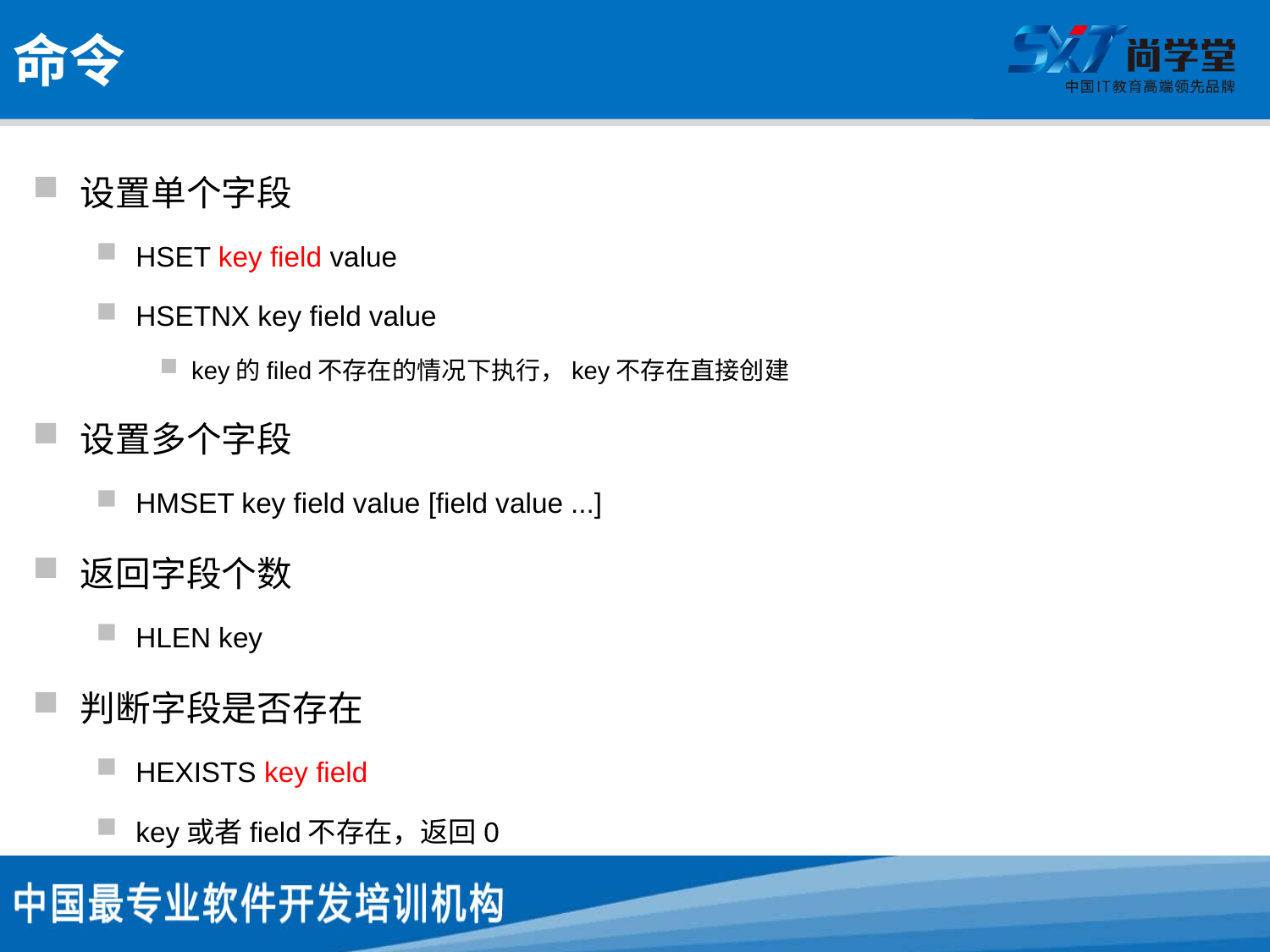

# 命令
设置单个字段
HSET key field value
HSETNX key field value
key的filed不存在的情况下执行，key不存在直接创建
设置多个字段
HMSET key field value [field value ...]
返回字段个数
HLEN key
判断字段是否存在
HEXISTS key field
key或者field不存在，返回0